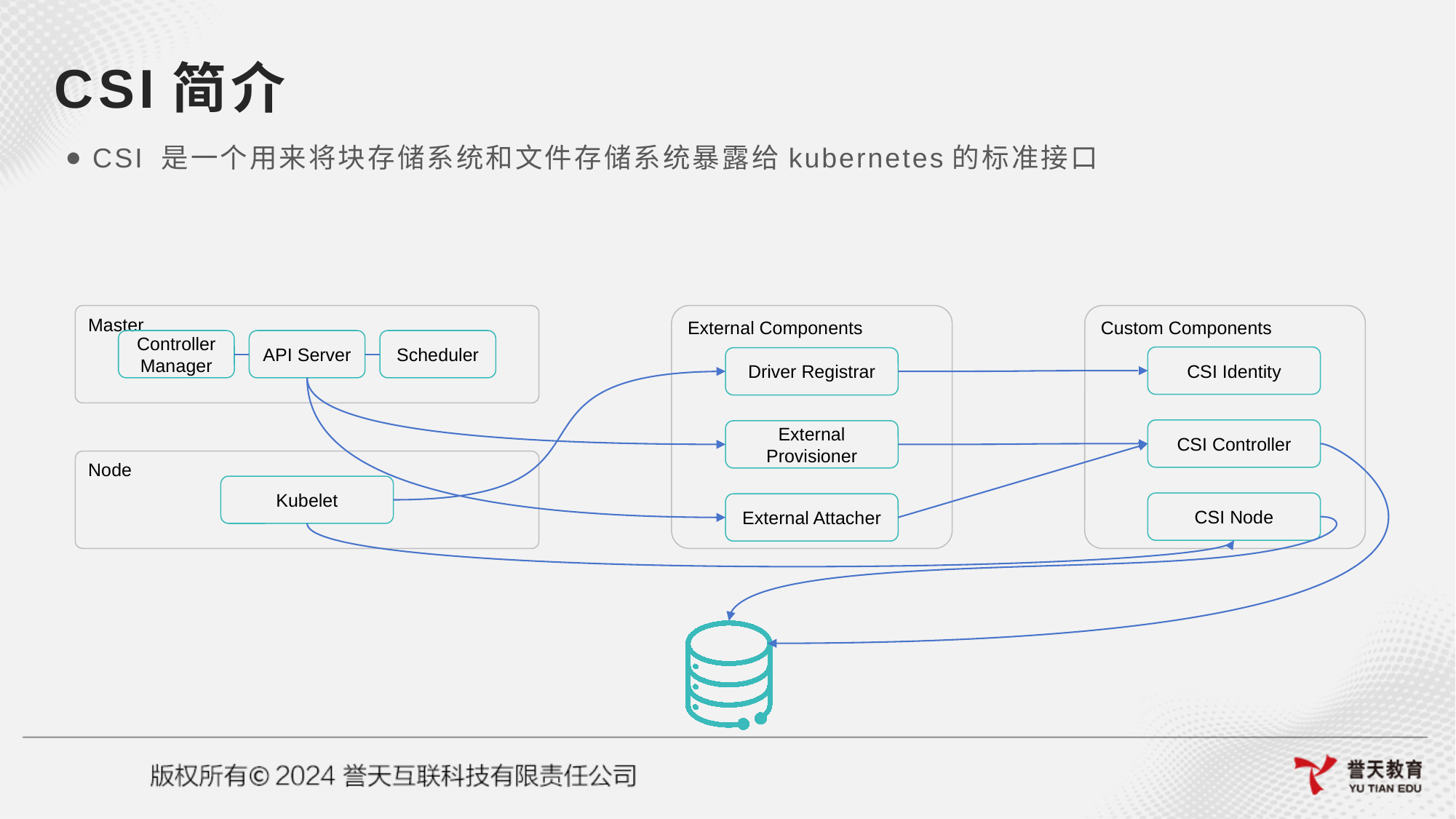

# CSI简介
CSI 是一个用来将块存储系统和文件存储系统暴露给kubernetes的标准接口

Master
Controller
Manager
API Server
Scheduler
Node
Kubelet
External Components
Driver Registrar
External Provisioner
External Attacher
Custom Components
CSI Identity
CSI Controller
CSI Node